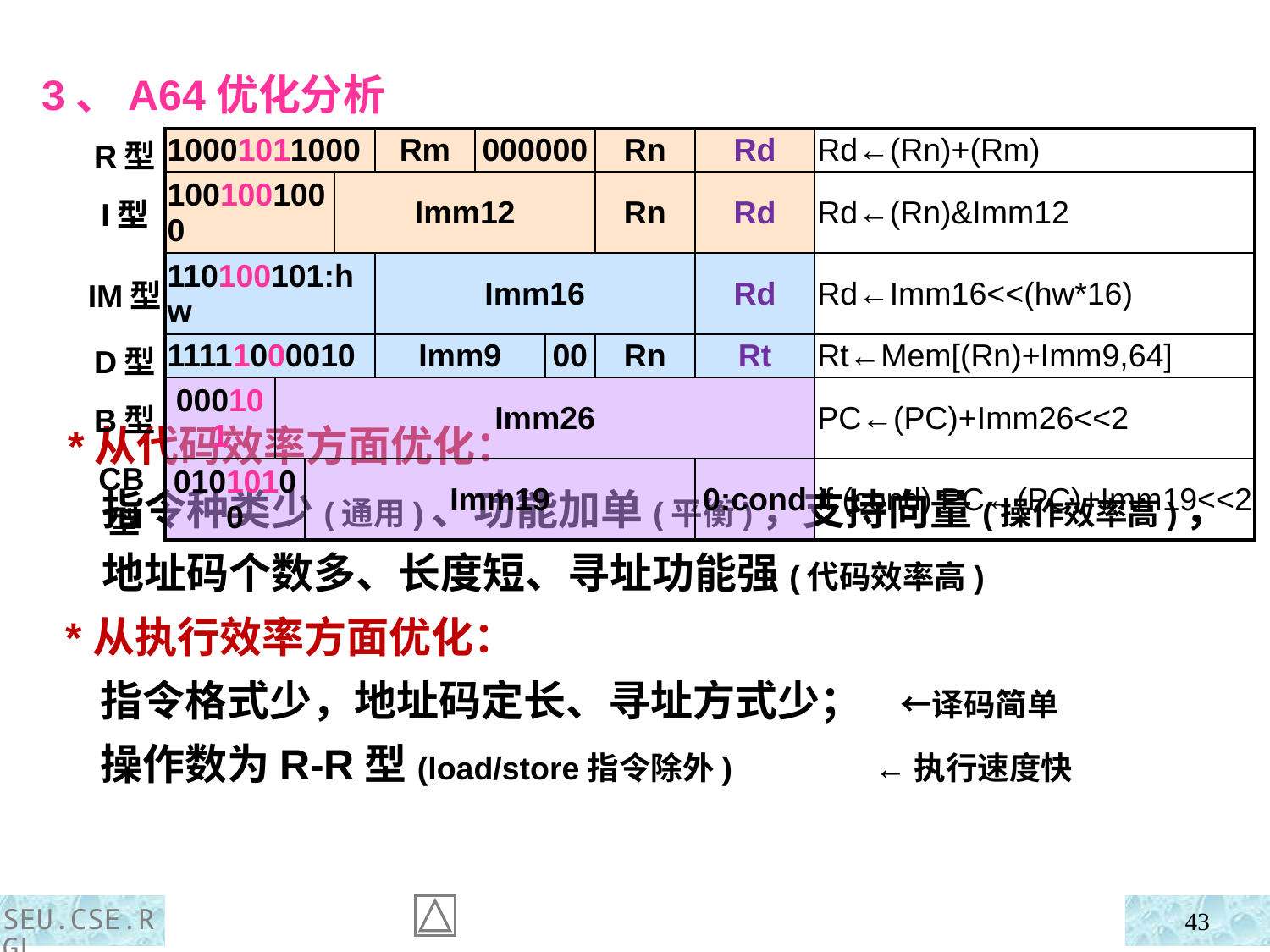

3、A64优化分析
| R型 | 10001011000 |  |  |  | Rm | 000000 |  | Rn | Rd | Rd←(Rn)+(Rm) |
| --- | --- | --- | --- | --- | --- | --- | --- | --- | --- | --- |
| I型 | 1001001000 |  |  | Imm12 |  |  |  | Rn | Rd | Rd←(Rn)&Imm12 |
| IM型 | 110100101:hw |  |  |  | Imm16 |  |  |  | Rd | Rd←Imm16<<(hw\*16) |
| D型 | 11111000010 |  |  |  | Imm9 |  | 00 | Rn | Rt | Rt←Mem[(Rn)+Imm9,64] |
| B型 | 000101 | Imm26 |  |  |  |  |  |  |  | PC←(PC)+Imm26<<2 |
| CB型 | 01010100 |  | Imm19 |  |  |  |  |  | 0:cond | if (cond) PC←(PC)+Imm19<<2 |
  *从代码效率方面优化：
     指令种类少(通用)、功能加单(平衡)，支持向量(操作效率高)，
     地址码个数多、长度短、寻址功能强(代码效率高)
  *从执行效率方面优化：
     指令格式少，地址码定长、寻址方式少；    ←译码简单
     操作数为R-R型(load/store指令除外)            ←执行速度快
SEU.CSE.RGL

43